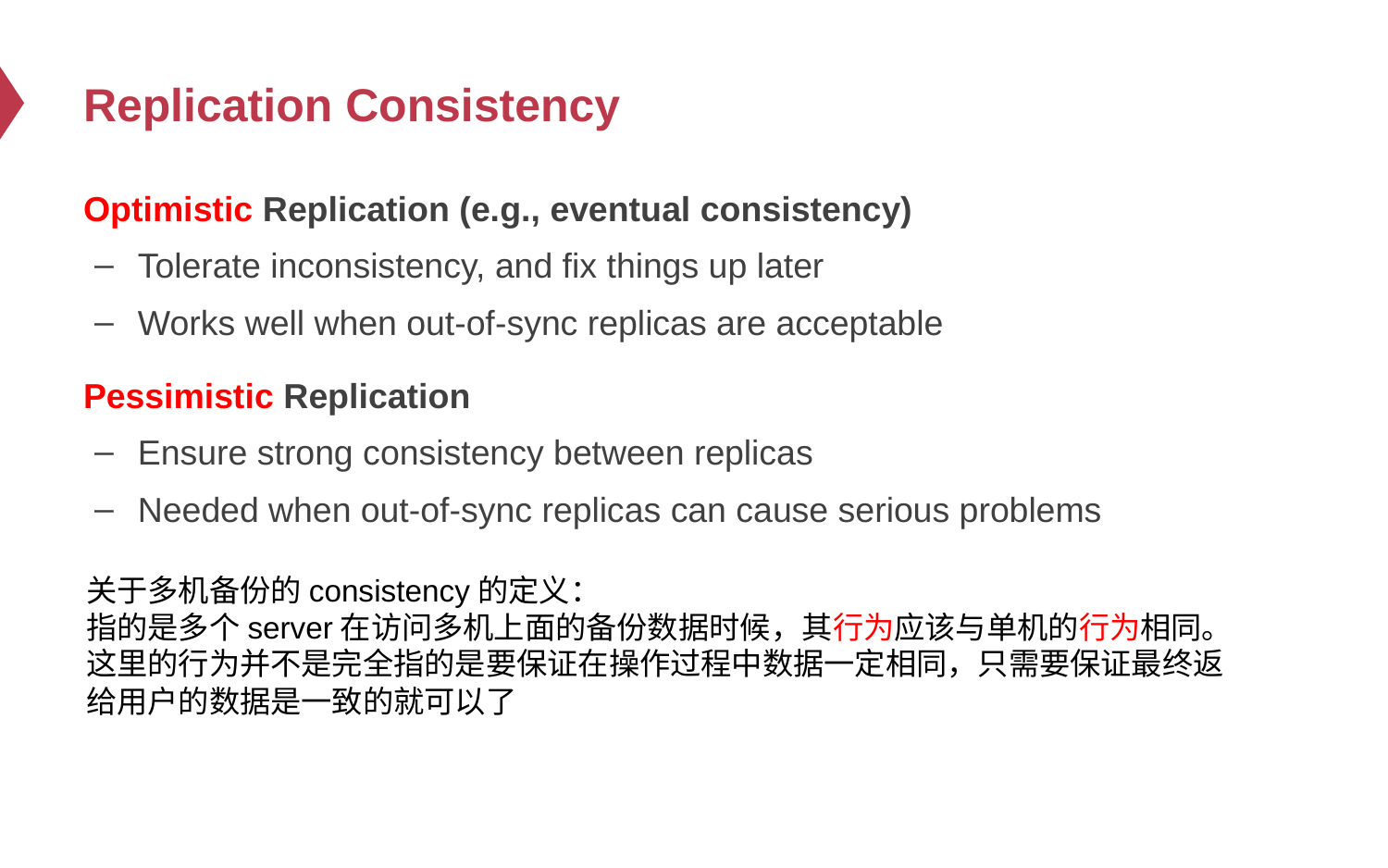

# Replication Consistency
Optimistic Replication (e.g., eventual consistency)
Tolerate inconsistency, and fix things up later
Works well when out-of-sync replicas are acceptable
Pessimistic Replication
Ensure strong consistency between replicas
Needed when out-of-sync replicas can cause serious problems

关于多机备份的consistency的定义：
指的是多个server在访问多机上面的备份数据时候，其行为应该与单机的行为相同。这里的行为并不是完全指的是要保证在操作过程中数据一定相同，只需要保证最终返给用户的数据是一致的就可以了
9